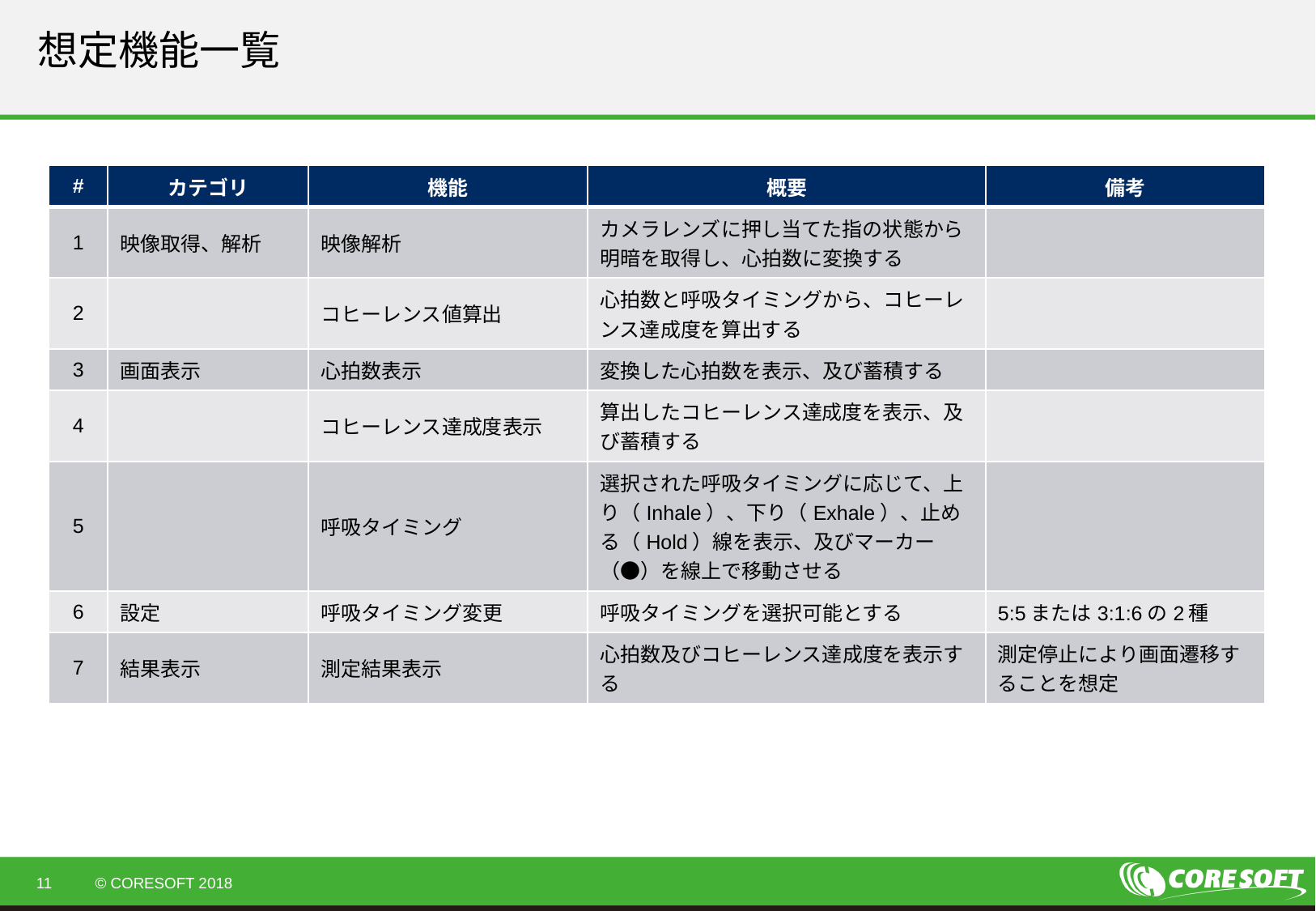

# 想定機能一覧
| # | カテゴリ | 機能 | 概要 | 備考 |
| --- | --- | --- | --- | --- |
| 1 | 映像取得、解析 | 映像解析 | カメラレンズに押し当てた指の状態から明暗を取得し、心拍数に変換する |  |
| 2 |  | コヒーレンス値算出 | 心拍数と呼吸タイミングから、コヒーレンス達成度を算出する |  |
| 3 | 画面表示 | 心拍数表示 | 変換した心拍数を表示、及び蓄積する |  |
| 4 |  | コヒーレンス達成度表示 | 算出したコヒーレンス達成度を表示、及び蓄積する |  |
| 5 |  | 呼吸タイミング | 選択された呼吸タイミングに応じて、上り（Inhale）、下り（Exhale）、止める（Hold）線を表示、及びマーカー（●）を線上で移動させる |  |
| 6 | 設定 | 呼吸タイミング変更 | 呼吸タイミングを選択可能とする | 5:5または3:1:6の2種 |
| 7 | 結果表示 | 測定結果表示 | 心拍数及びコヒーレンス達成度を表示する | 測定停止により画面遷移することを想定 |